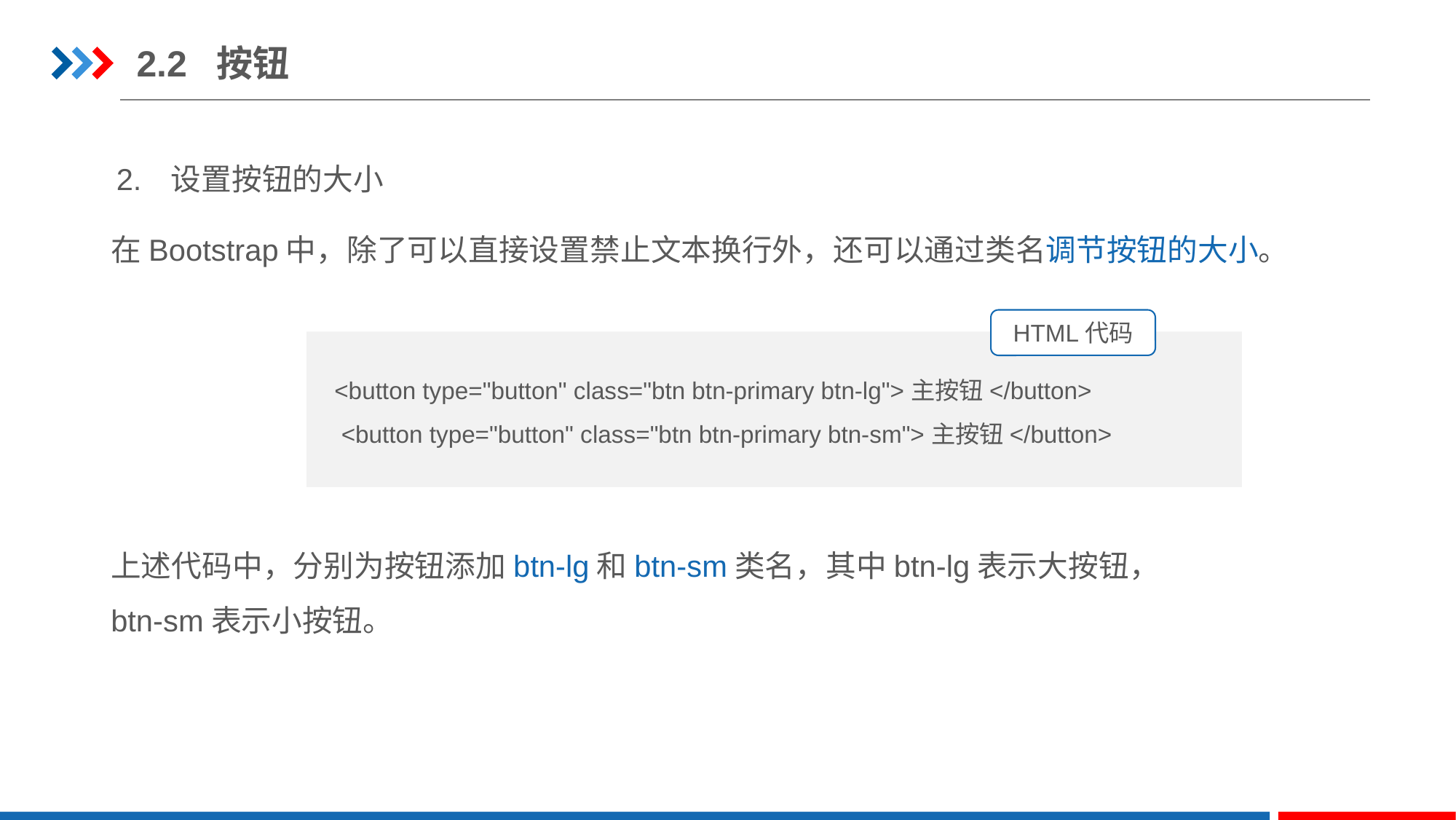

2.2  按钮
设置按钮的大小
在Bootstrap中，除了可以直接设置禁止文本换行外，还可以通过类名调节按钮的大小。
HTML代码

<button type="button" class="btn btn-primary btn-lg">主按钮</button>
 <button type="button" class="btn btn-primary btn-sm">主按钮</button>
上述代码中，分别为按钮添加btn-lg和btn-sm类名，其中btn-lg表示大按钮，
btn-sm表示小按钮。